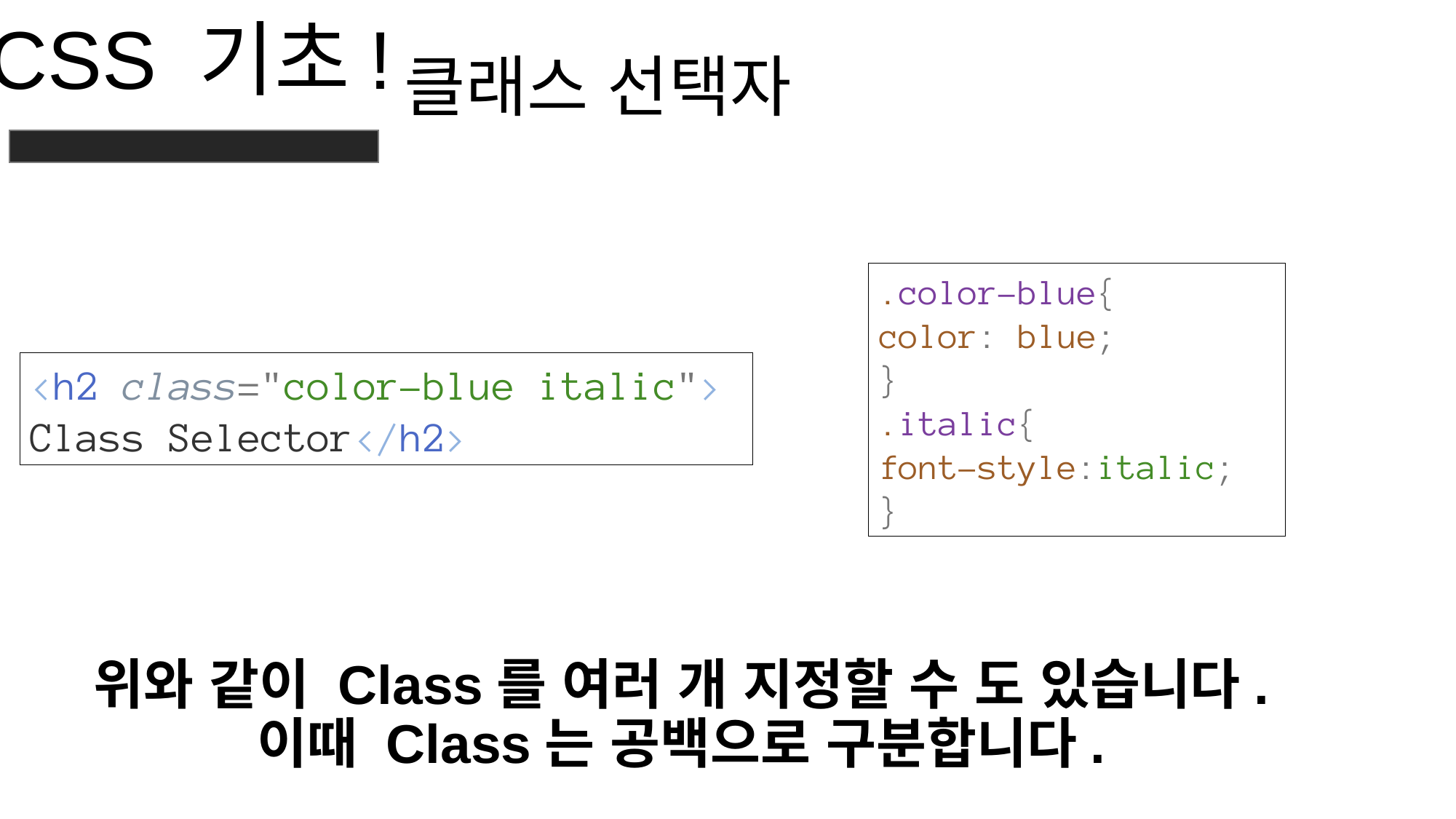

클래스 선택자
CSS 기초!

.color-blue{
color: blue;
}
.italic{
font-style:italic;
}
<h2 class="color-blue italic">
Class Selector</h2>
위와 같이 Class를 여러 개 지정할 수 도 있습니다.
이때 Class는 공백으로 구분합니다.